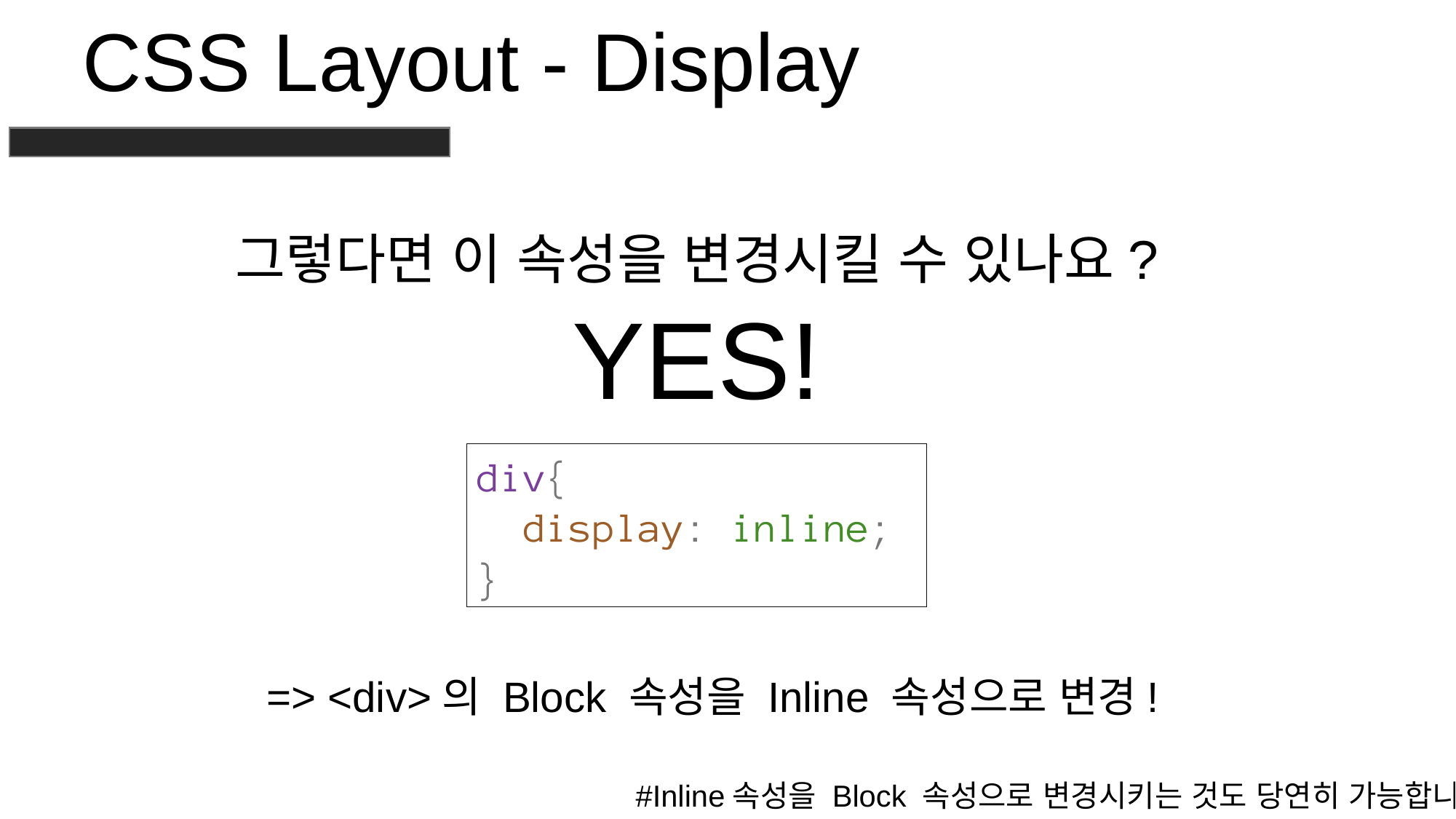

CSS Layout - Display

그렇다면 이 속성을 변경시킬 수 있나요?
YES!
div{
  display: inline;
}
=> <div>의 Block 속성을 Inline 속성으로 변경!
#Inline속성을 Block 속성으로 변경시키는 것도 당연히 가능합니다!